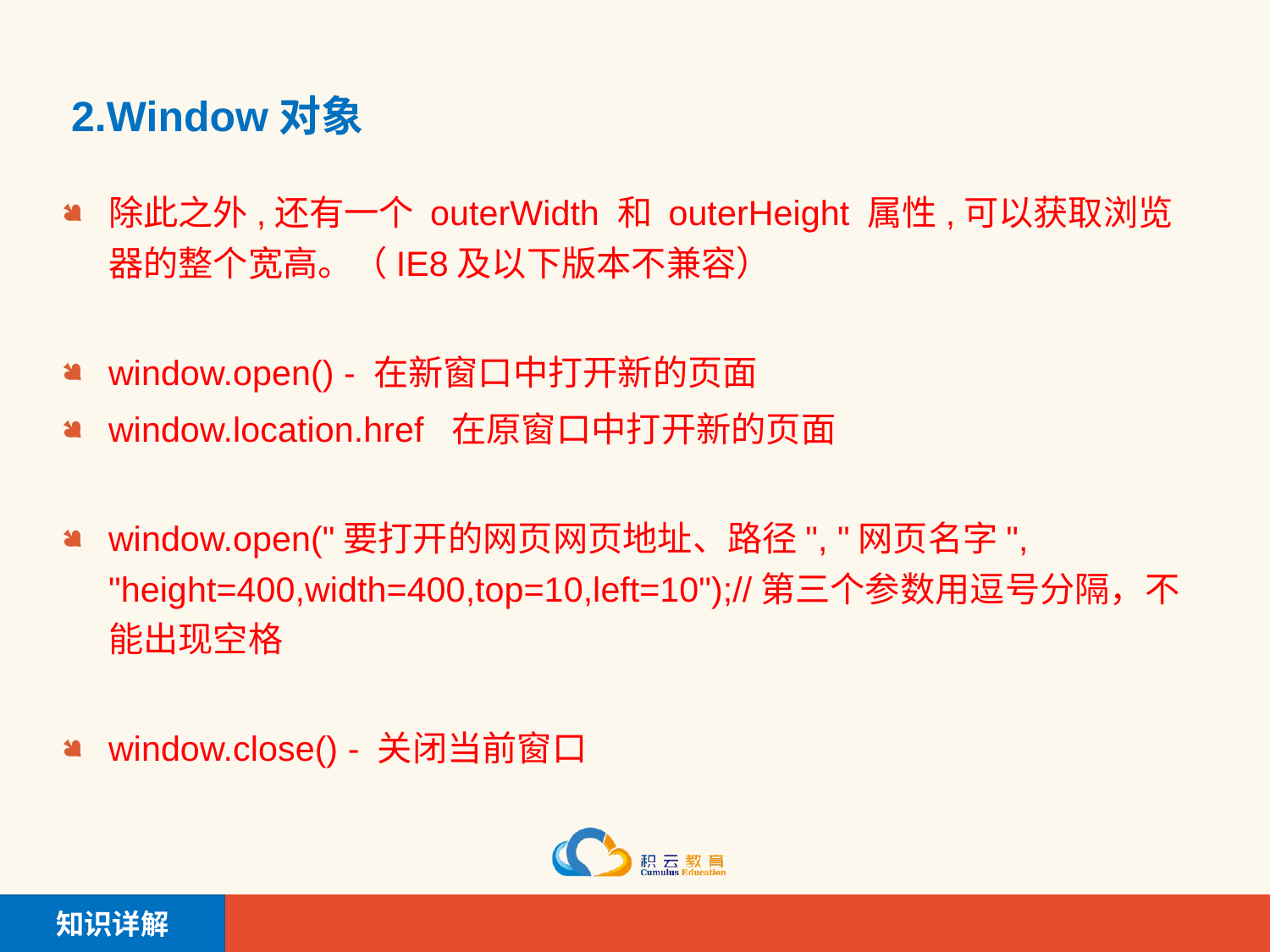

# 2.Window对象
除此之外,还有一个 outerWidth 和 outerHeight 属性,可以获取浏览器的整个宽高。（IE8及以下版本不兼容）

window.open() - 在新窗口中打开新的页面
window.location.href  在原窗口中打开新的页面

window.open("要打开的网页网页地址、路径", "网页名字", "height=400,width=400,top=10,left=10");//第三个参数用逗号分隔，不能出现空格

window.close() - 关闭当前窗口